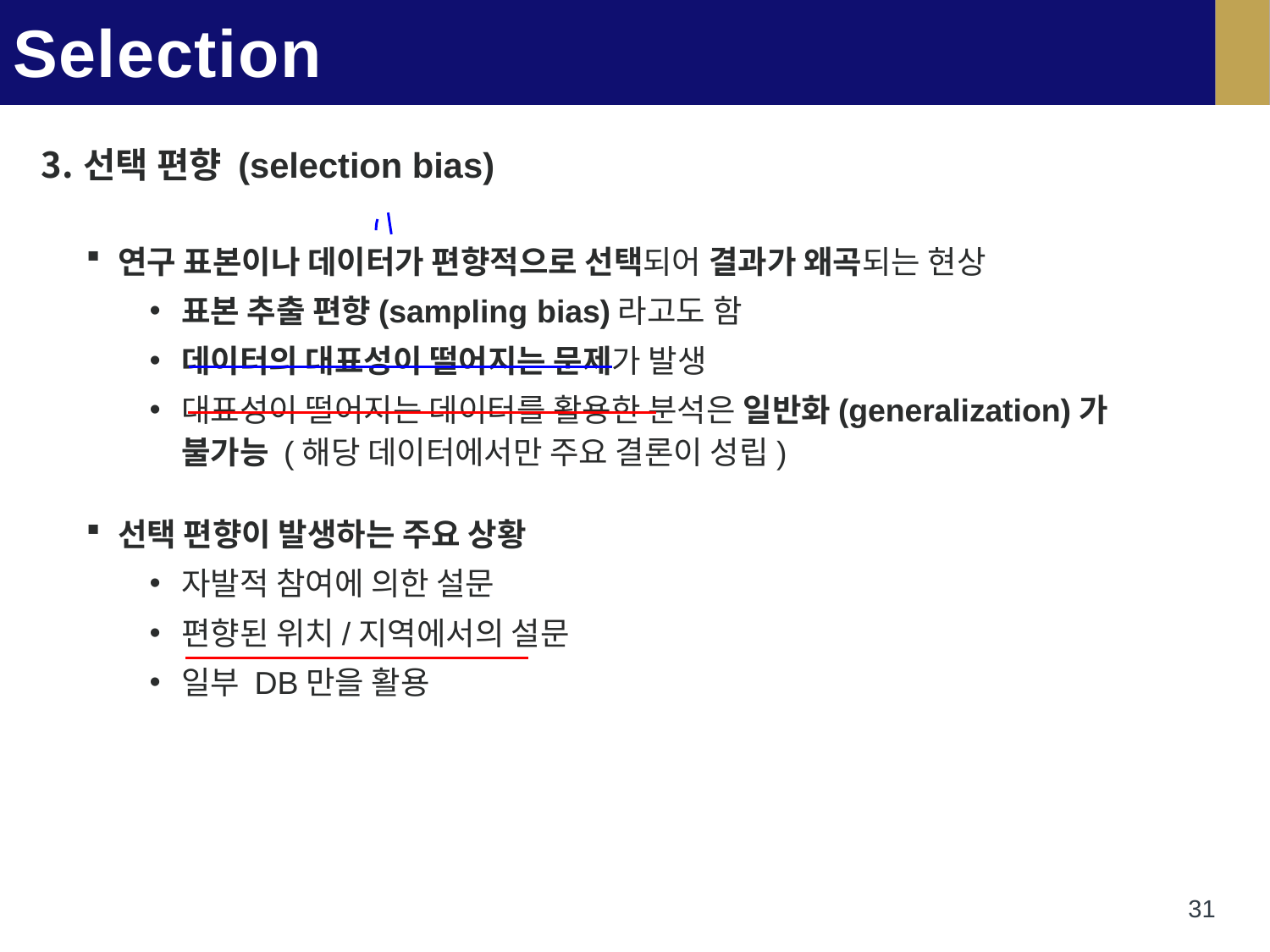

# Selection Bias
선택 편향 (selection bias)

연구 표본이나 데이터가 편향적으로 선택되어 결과가 왜곡되는 현상
표본 추출 편향(sampling bias)라고도 함
데이터의 대표성이 떨어지는 문제가 발생
대표성이 떨어지는 데이터를 활용한 분석은 일반화(generalization)가  불가능 (해당 데이터에서만 주요 결론이 성립)

선택 편향이 발생하는 주요 상황
자발적 참여에 의한 설문
편향된 위치/지역에서의 설문
일부 DB만을 활용

31